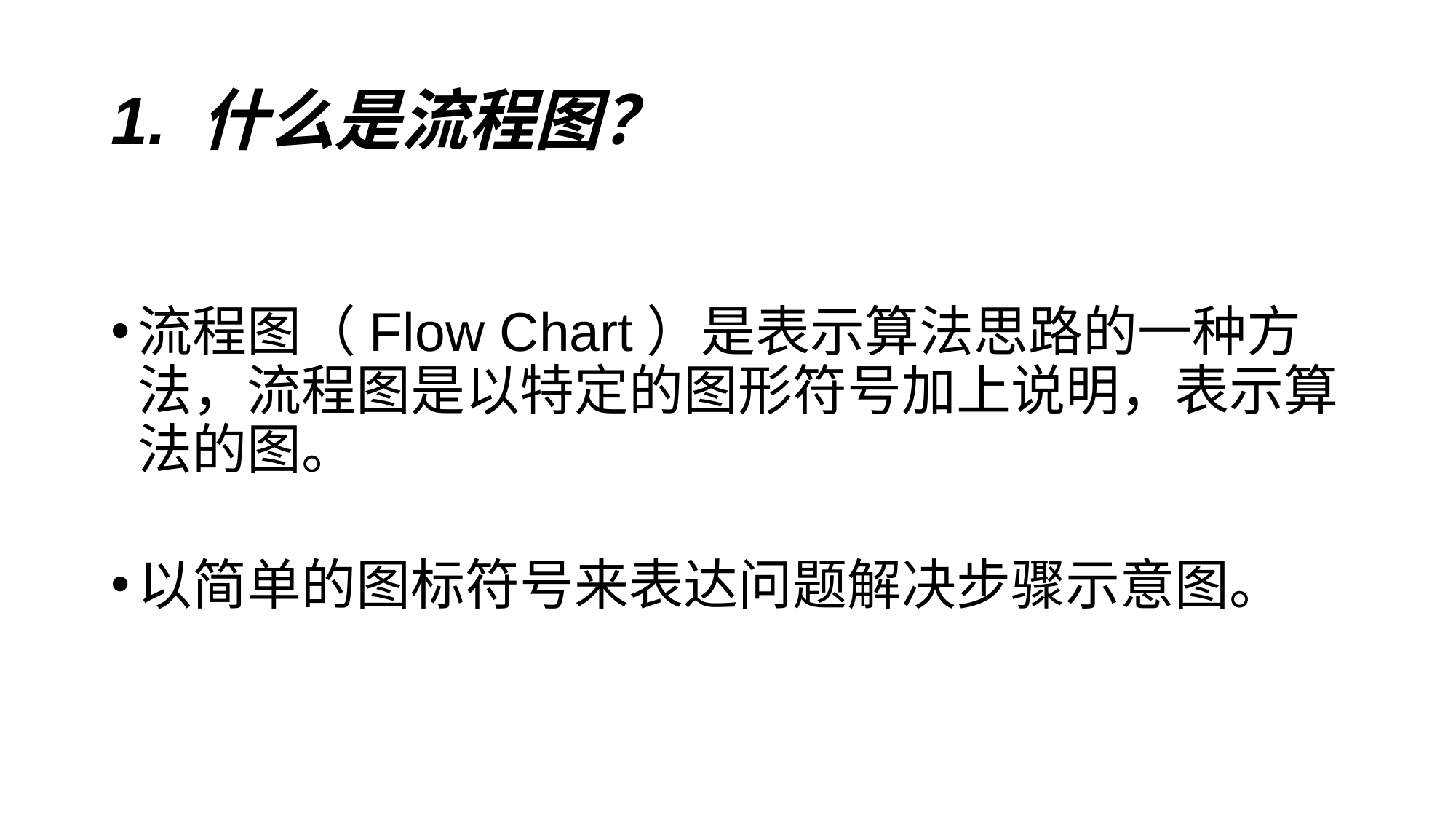

# 1. 什么是流程图？

流程图（Flow Chart）是表示算法思路的一种方法，流程图是以特定的图形符号加上说明，表示算法的图。

以简单的图标符号来表达问题解决步骤示意图。